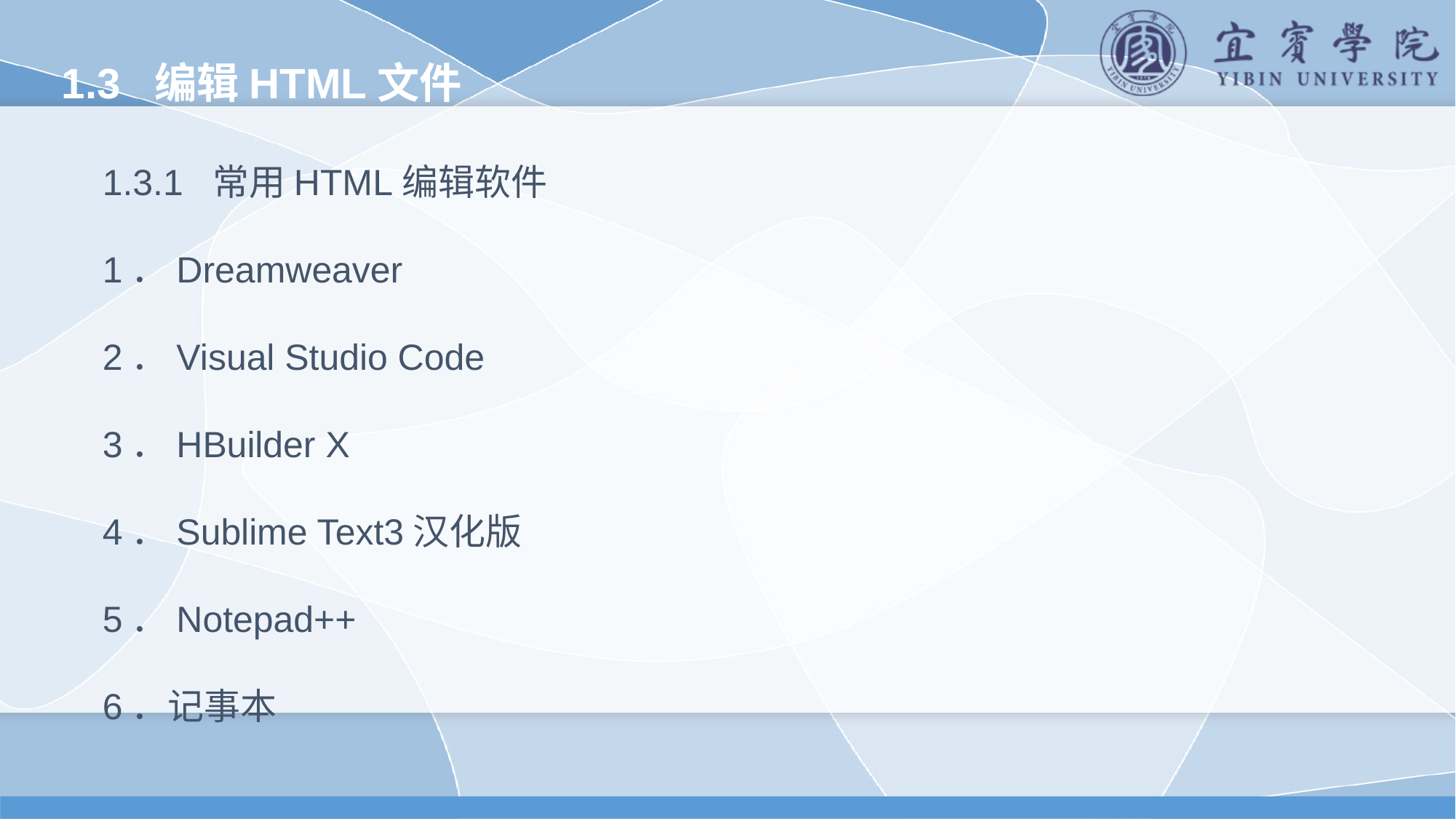

1.3  编辑HTML文件
1.3.1  常用HTML编辑软件

1．Dreamweaver

2．Visual Studio Code

3．HBuilder X

4．Sublime Text3汉化版

5．Notepad++

6．记事本